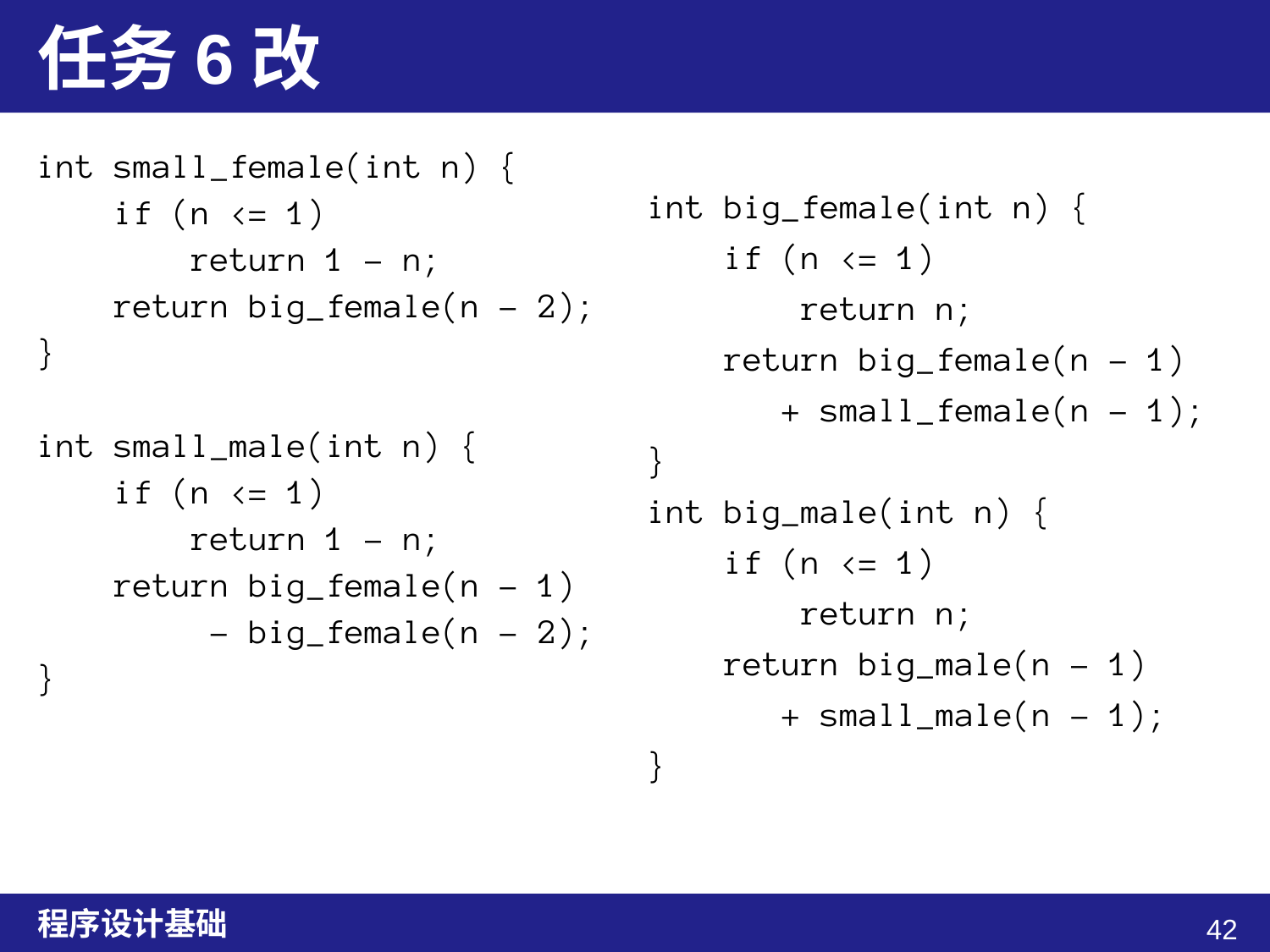

# 任务6改
int small_female(int n) {
    if (n <= 1)
        return 1 - n;
    return big_female(n - 2);
}

int small_male(int n) {
    if (n <= 1)
        return 1 - n;
    return big_female(n - 1)
         - big_female(n - 2);
}
int big_female(int n) {
    if (n <= 1)
        return n;
    return big_female(n - 1)
       + small_female(n - 1);
}
int big_male(int n) {
    if (n <= 1)
        return n;
    return big_male(n - 1)
       + small_male(n - 1);
}